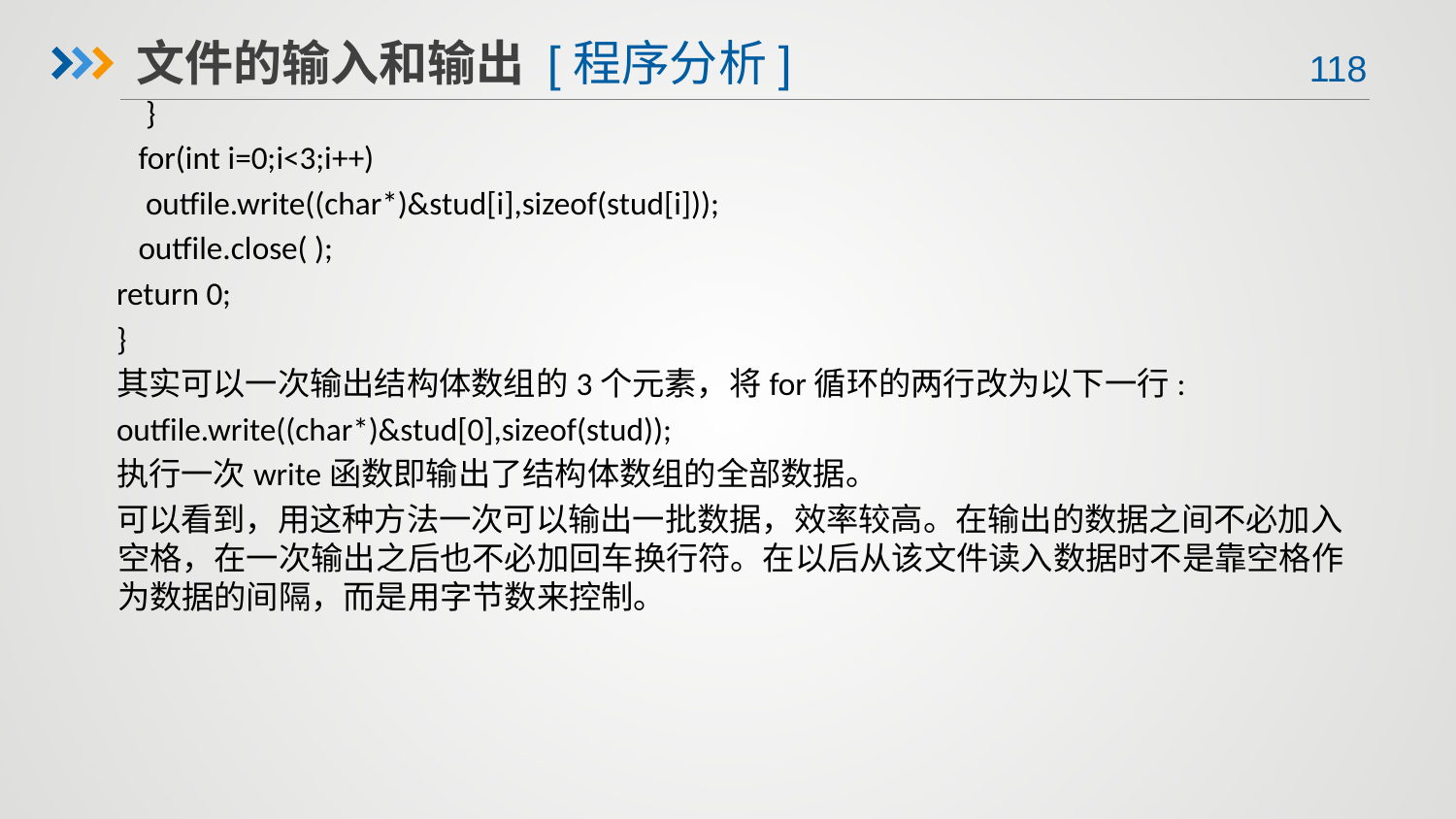

文件的输入和输出 [程序分析]
    }
   for(int i=0;i<3;i++)
    outfile.write((char*)&stud[i],sizeof(stud[i]));
   outfile.close( );
return 0;
}
其实可以一次输出结构体数组的3个元素，将for循环的两行改为以下一行:
outfile.write((char*)&stud[0],sizeof(stud));
执行一次write函数即输出了结构体数组的全部数据。
可以看到，用这种方法一次可以输出一批数据，效率较高。在输出的数据之间不必加入空格，在一次输出之后也不必加回车换行符。在以后从该文件读入数据时不是靠空格作为数据的间隔，而是用字节数来控制。